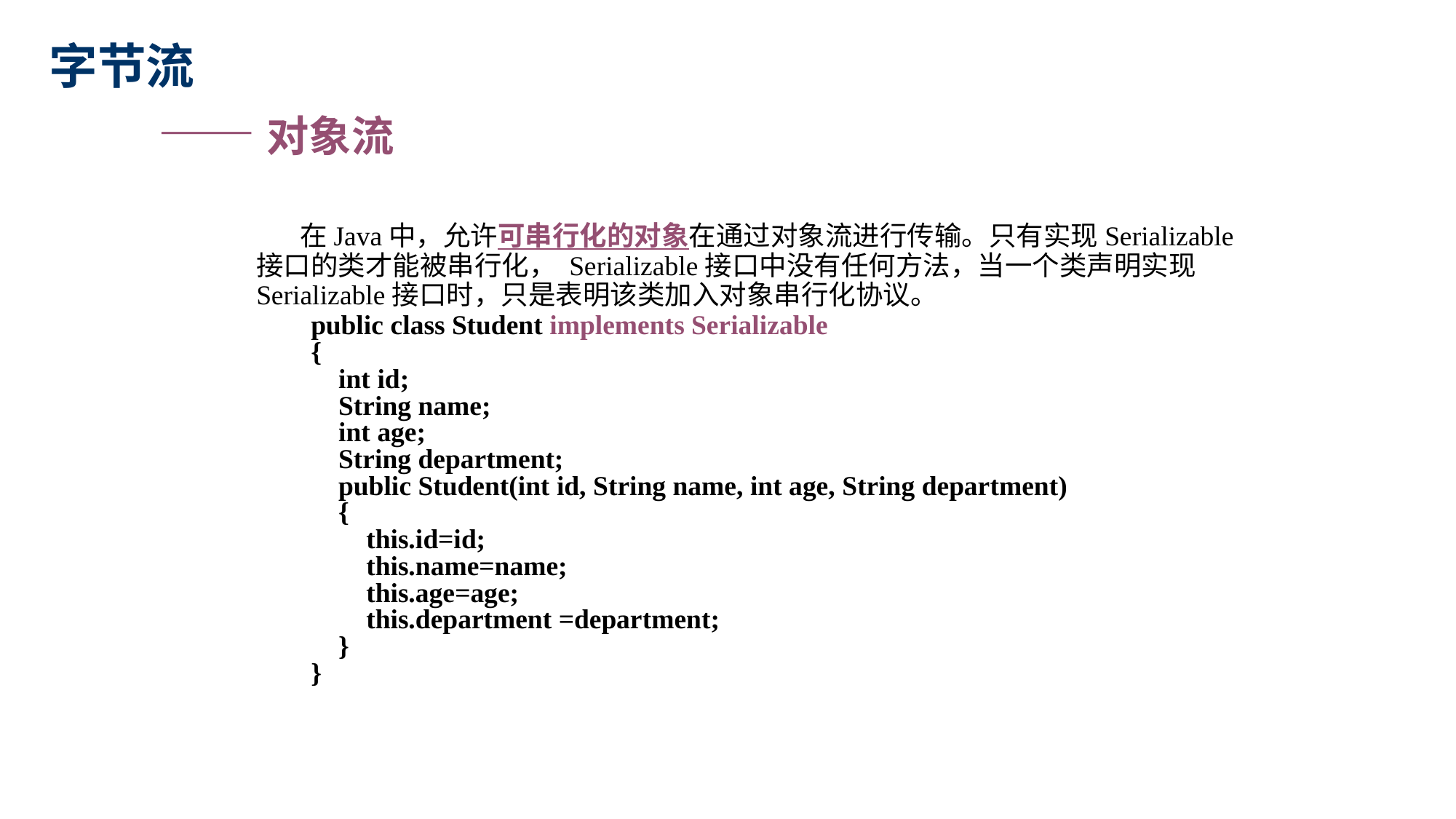

字节流
	——对象流
      在Java中，允许可串行化的对象在通过对象流进行传输。只有实现Serializable接口的类才能被串行化， Serializable接口中没有任何方法，当一个类声明实现Serializable接口时，只是表明该类加入对象串行化协议。
public class Student implements Serializable
{
    int id;
    String name;
    int age;
    String department;
    public Student(int id, String name, int age, String department)
    {
        this.id=id;
        this.name=name;
        this.age=age;
        this.department =department;
    }
}